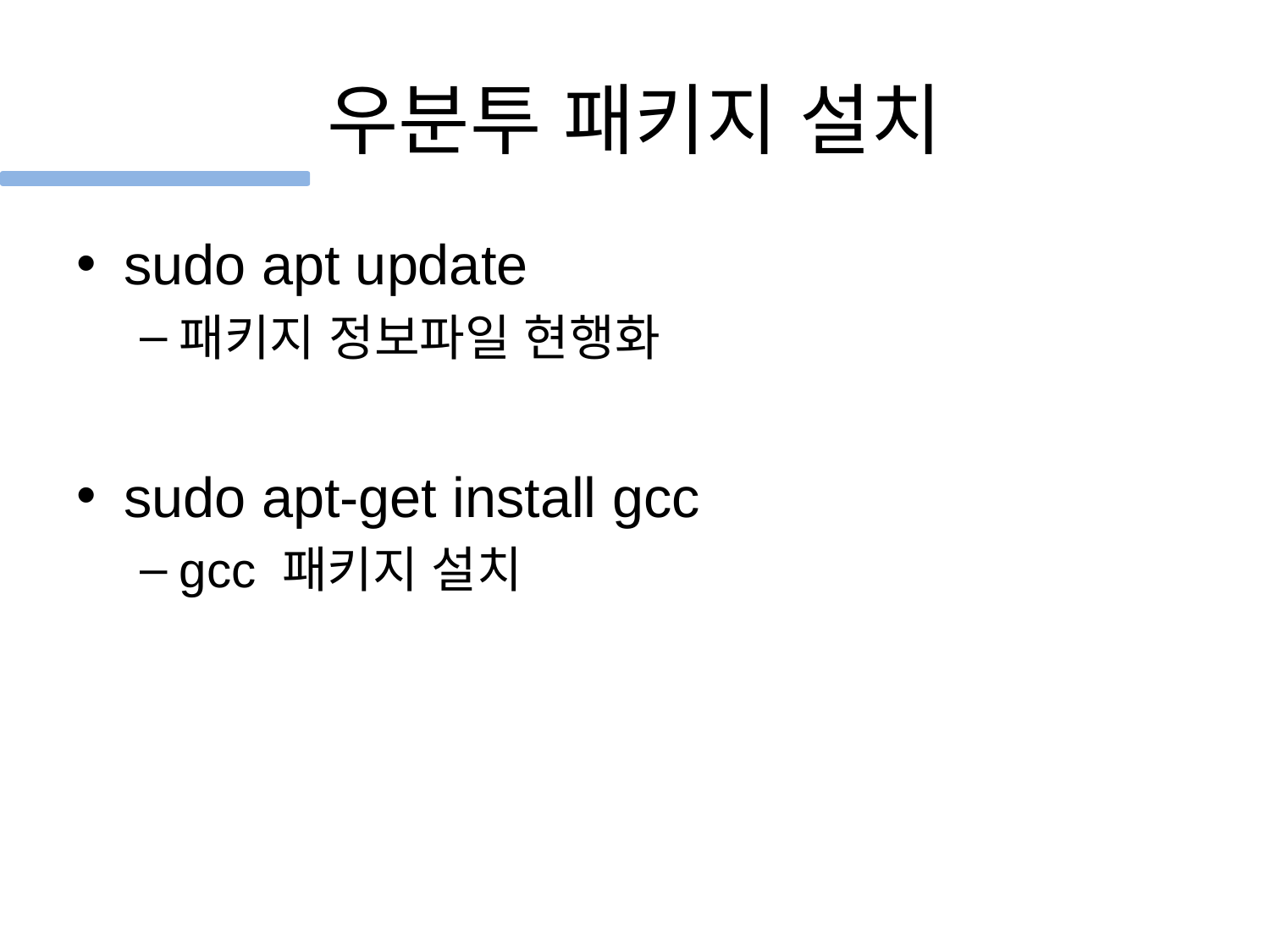

# 우분투 패키지 설치

sudo apt update
패키지 정보파일 현행화

sudo apt-get install gcc
gcc 패키지 설치